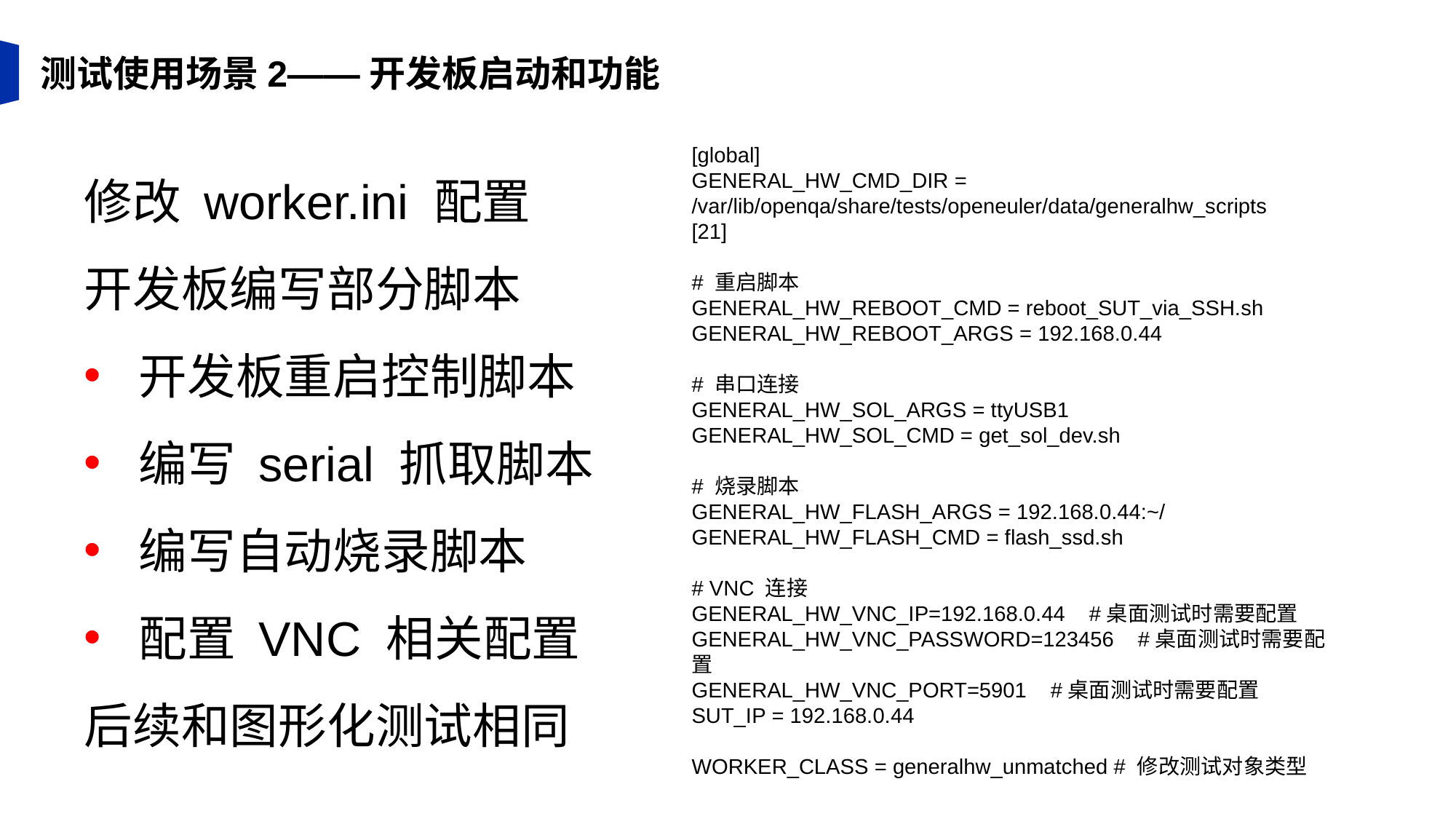

测试使用场景2——开发板启动和功能

修改 worker.ini 配置
开发板编写部分脚本
开发板重启控制脚本
编写 serial 抓取脚本
编写自动烧录脚本
配置 VNC 相关配置
后续和图形化测试相同
[global]
GENERAL_HW_CMD_DIR = /var/lib/openqa/share/tests/openeuler/data/generalhw_scripts
[21]

# 重启脚本 GENERAL_HW_REBOOT_CMD = reboot_SUT_via_SSH.sh GENERAL_HW_REBOOT_ARGS = 192.168.0.44
# 串口连接
GENERAL_HW_SOL_ARGS = ttyUSB1
GENERAL_HW_SOL_CMD = get_sol_dev.sh

# 烧录脚本 GENERAL_HW_FLASH_ARGS = 192.168.0.44:~/ GENERAL_HW_FLASH_CMD = flash_ssd.sh

# VNC 连接 GENERAL_HW_VNC_IP=192.168.0.44    #桌面测试时需要配置 GENERAL_HW_VNC_PASSWORD=123456    #桌面测试时需要配置 GENERAL_HW_VNC_PORT=5901    #桌面测试时需要配置 SUT_IP = 192.168.0.44 WORKER_CLASS = generalhw_unmatched # 修改测试对象类型